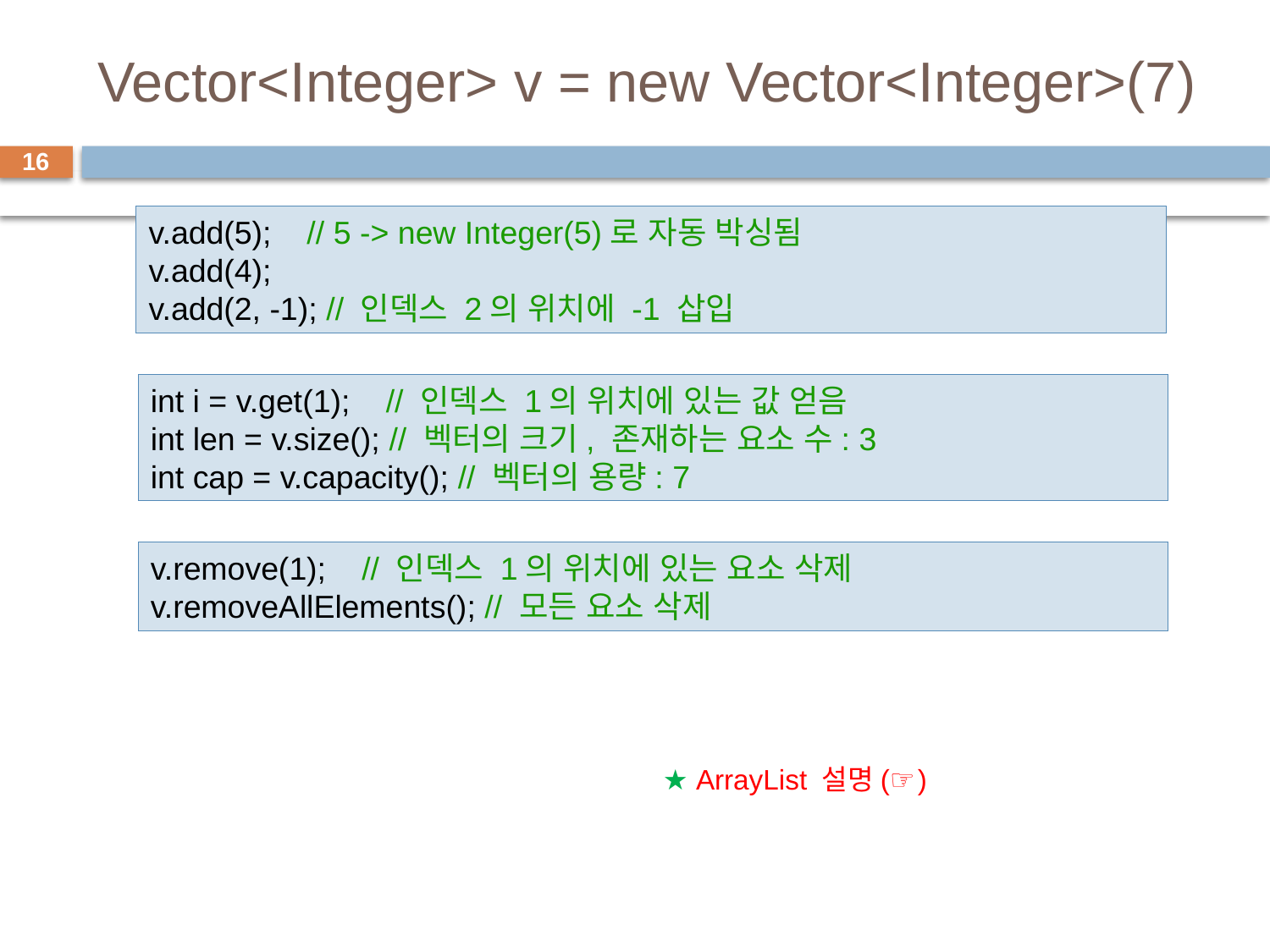

# Vector<Integer> v = new Vector<Integer>(7)
16

v.add(5);    // 5 -> new Integer(5)로 자동 박싱됨
v.add(4);
v.add(2, -1); // 인덱스 2의 위치에 -1 삽입
int i = v.get(1);    // 인덱스 1의 위치에 있는 값 얻음
int len = v.size(); // 벡터의 크기, 존재하는 요소 수: 3
int cap = v.capacity(); // 벡터의 용량: 7
v.remove(1);    // 인덱스 1의 위치에 있는 요소 삭제
v.removeAllElements(); // 모든 요소 삭제
★ ArrayList 설명(☞)